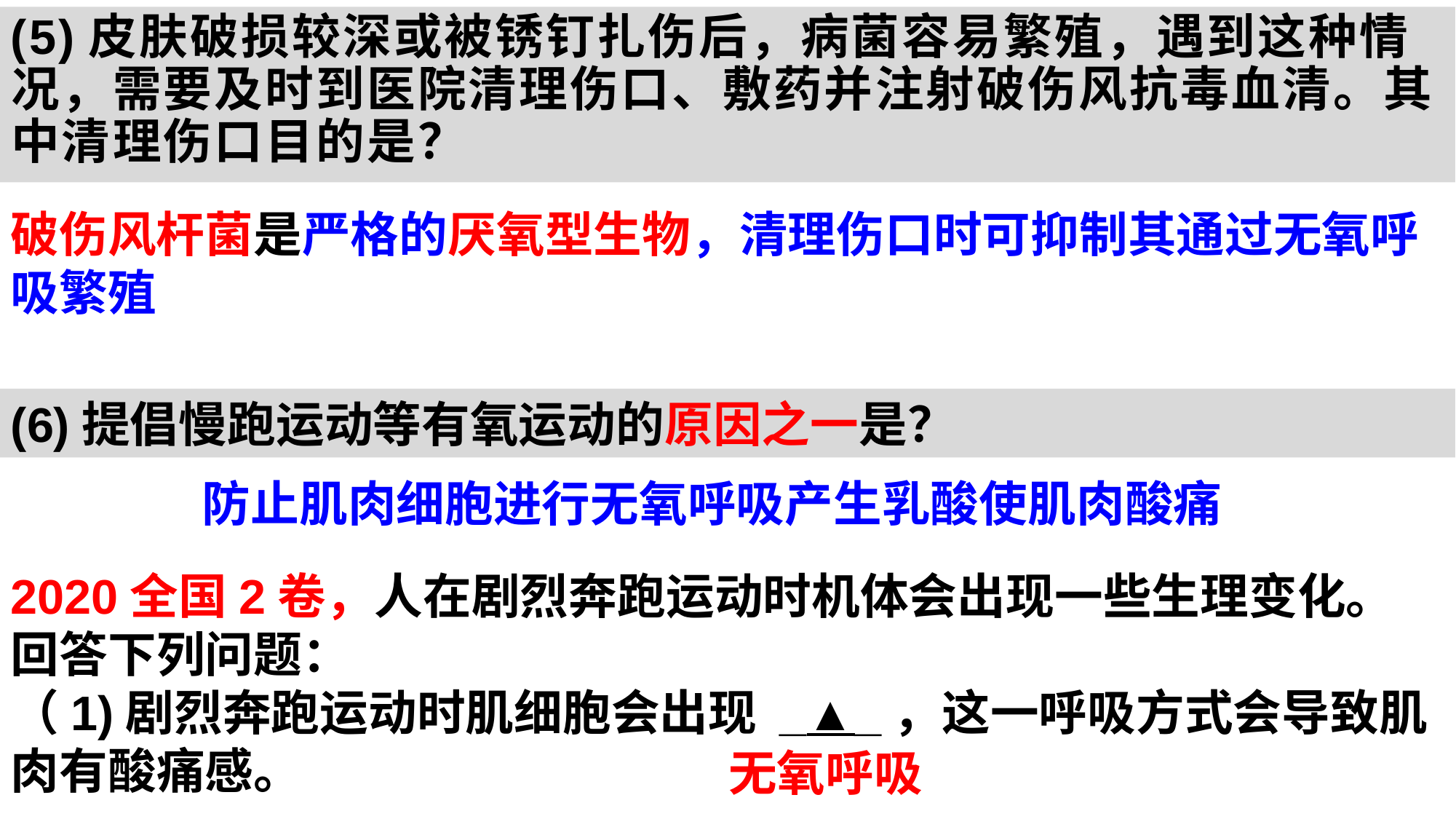

(5)皮肤破损较深或被锈钉扎伤后，病菌容易繁殖，遇到这种情况，需要及时到医院清理伤口、敷药并注射破伤风抗毒血清。其中清理伤口目的是？
破伤风杆菌是严格的厌氧型生物，清理伤口时可抑制其通过无氧呼吸繁殖
(6)提倡慢跑运动等有氧运动的原因之一是？
防止肌肉细胞进行无氧呼吸产生乳酸使肌肉酸痛
2020全国2卷，人在剧烈奔跑运动时机体会出现一些生理变化。回答下列问题：
（1)剧烈奔跑运动时肌细胞会出现 _▲_，这一呼吸方式会导致肌肉有酸痛感。
无氧呼吸